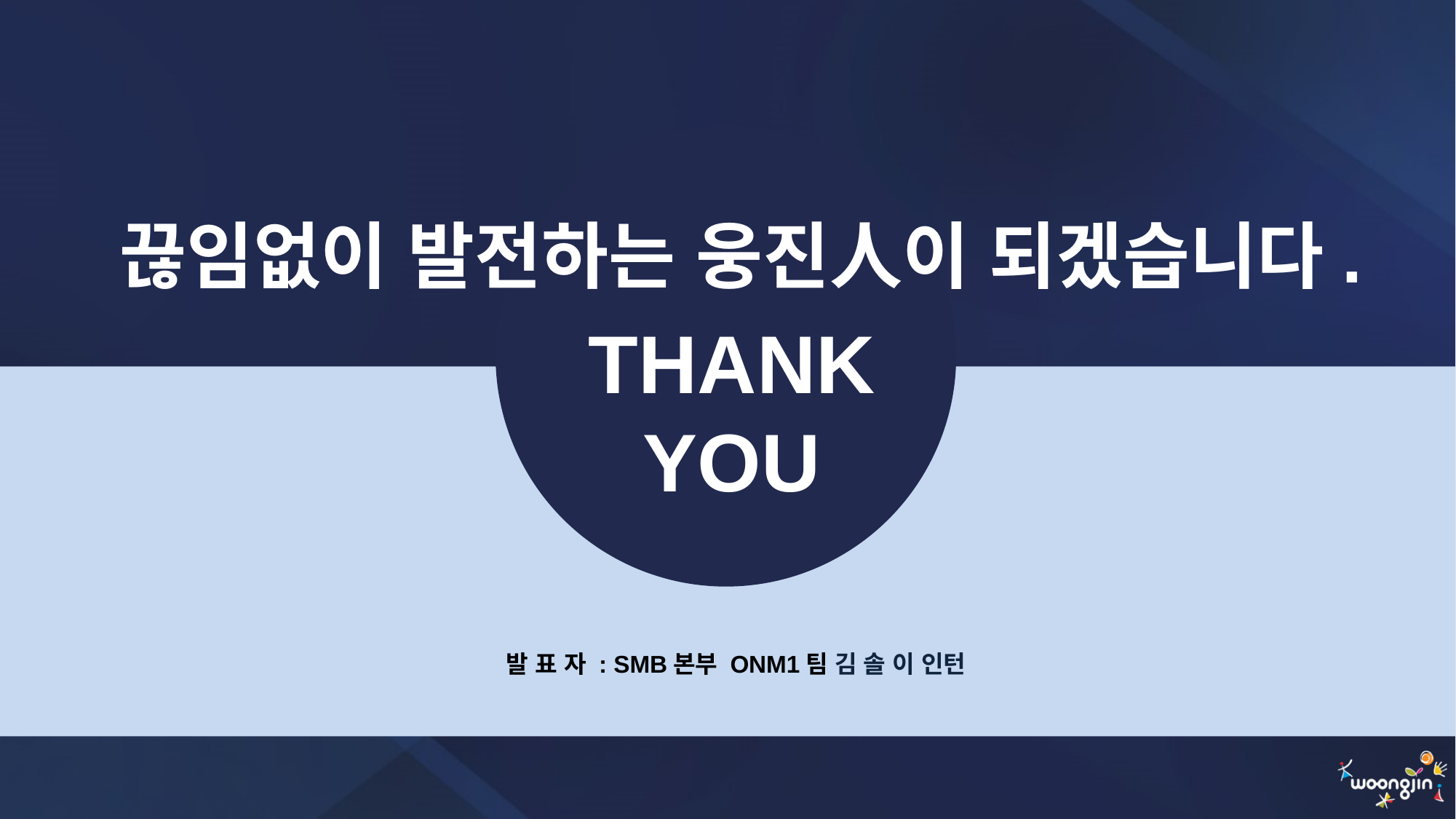

끊임없이 발전하는 웅진人이 되겠습니다.
THANK
YOU

발 표 자 : SMB본부 ONM1팀 김 솔 이 인턴